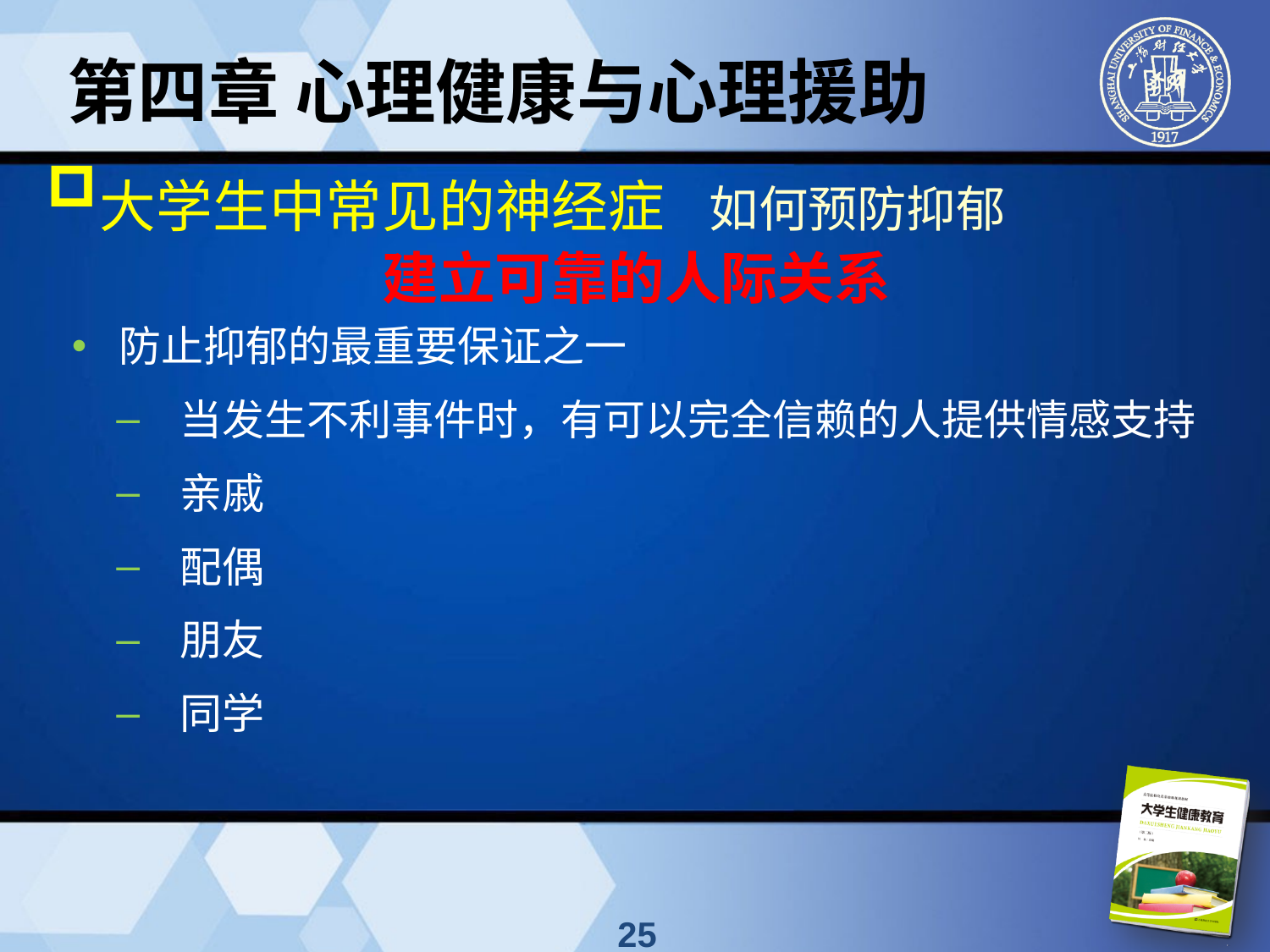

第四章 心理健康与心理援助
大学生中常见的神经症   如何预防抑郁
建立可靠的人际关系
防止抑郁的最重要保证之一
当发生不利事件时，有可以完全信赖的人提供情感支持
亲戚
配偶
朋友
同学
25